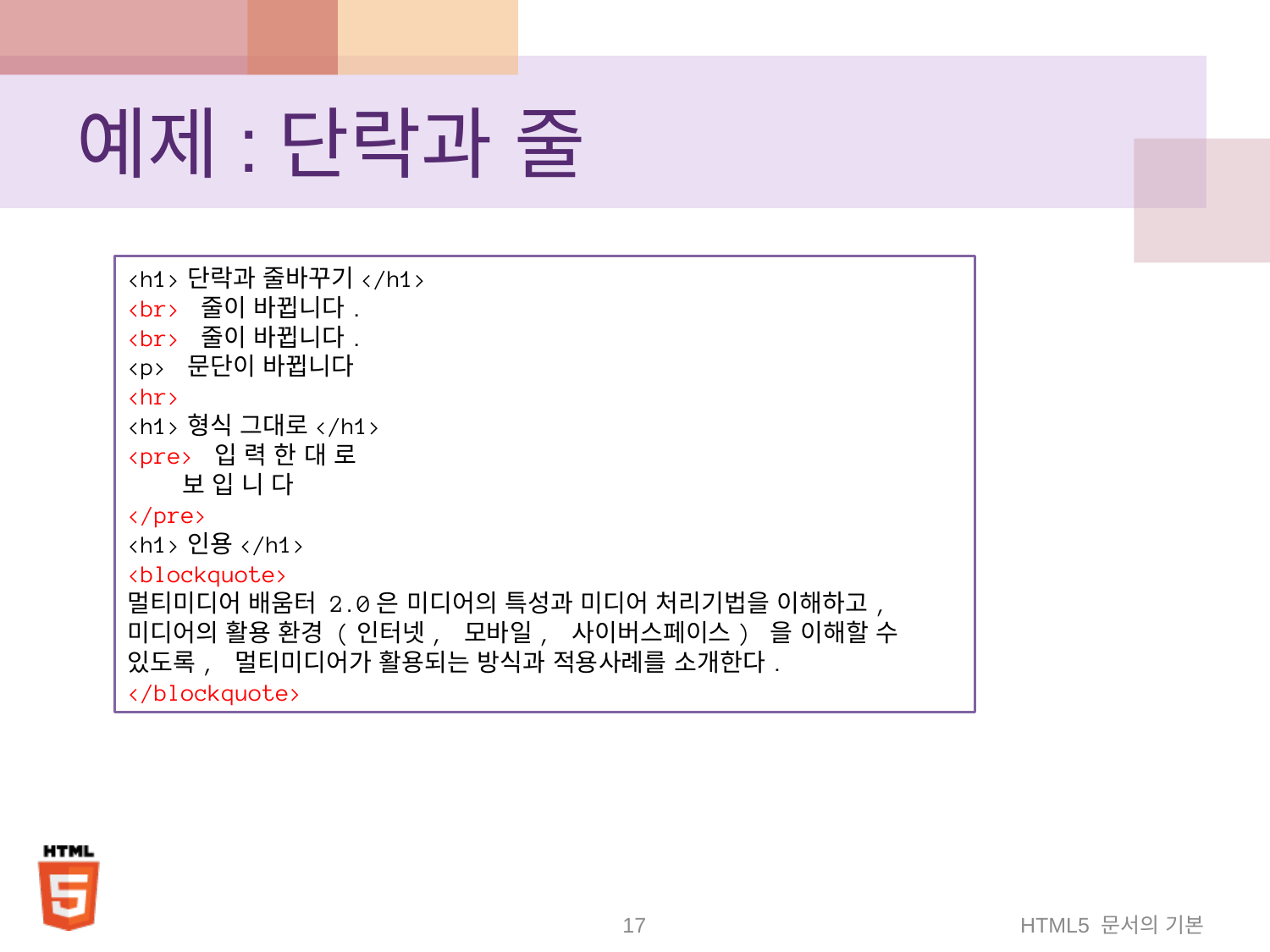

# 예제:단락과 줄

<h1>단락과 줄바꾸기</h1>
<br> 줄이 바뀝니다.
<br> 줄이 바뀝니다.
<p> 문단이 바뀝니다
<hr>
<h1>형식 그대로</h1>
<pre> 입 력 한 대 로
       보 입 니 다
</pre>
<h1>인용</h1>
<blockquote>
멀티미디어 배움터 2.0은 미디어의 특성과 미디어 처리기법을 이해하고, 미디어의 활용 환경 (인터넷, 모바일, 사이버스페이스) 을 이해할 수 있도록, 멀티미디어가 활용되는 방식과 적용사례를 소개한다.
</blockquote>
17
HTML5 문서의 기본